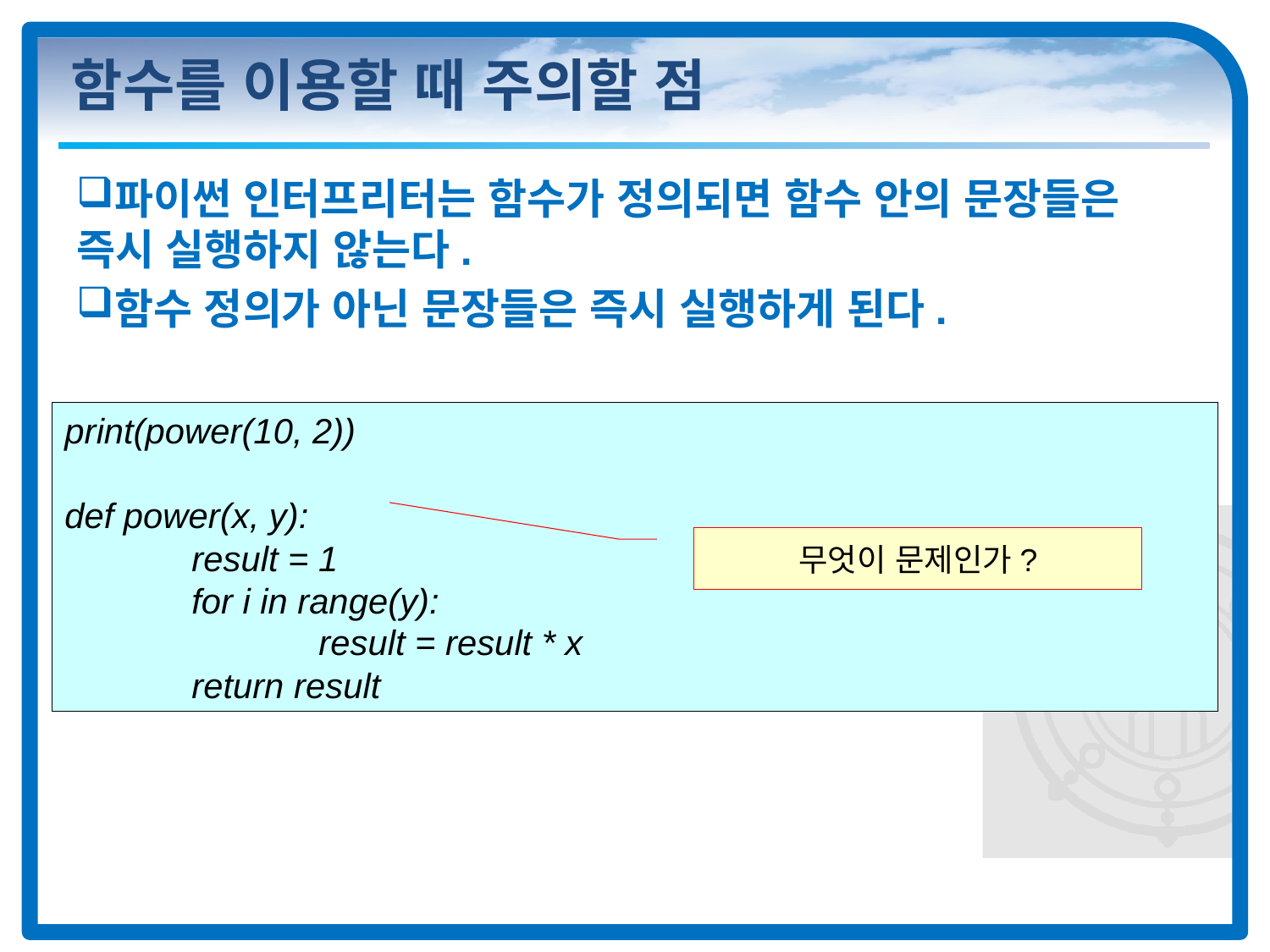

# 함수를 이용할 때 주의할 점
파이썬 인터프리터는 함수가 정의되면 함수 안의 문장들은 즉시 실행하지 않는다.
함수 정의가 아닌 문장들은 즉시 실행하게 된다.

print(power(10, 2))

def power(x, y):
	result = 1
	for i in range(y):
		result = result * x
	return result
무엇이 문제인가?